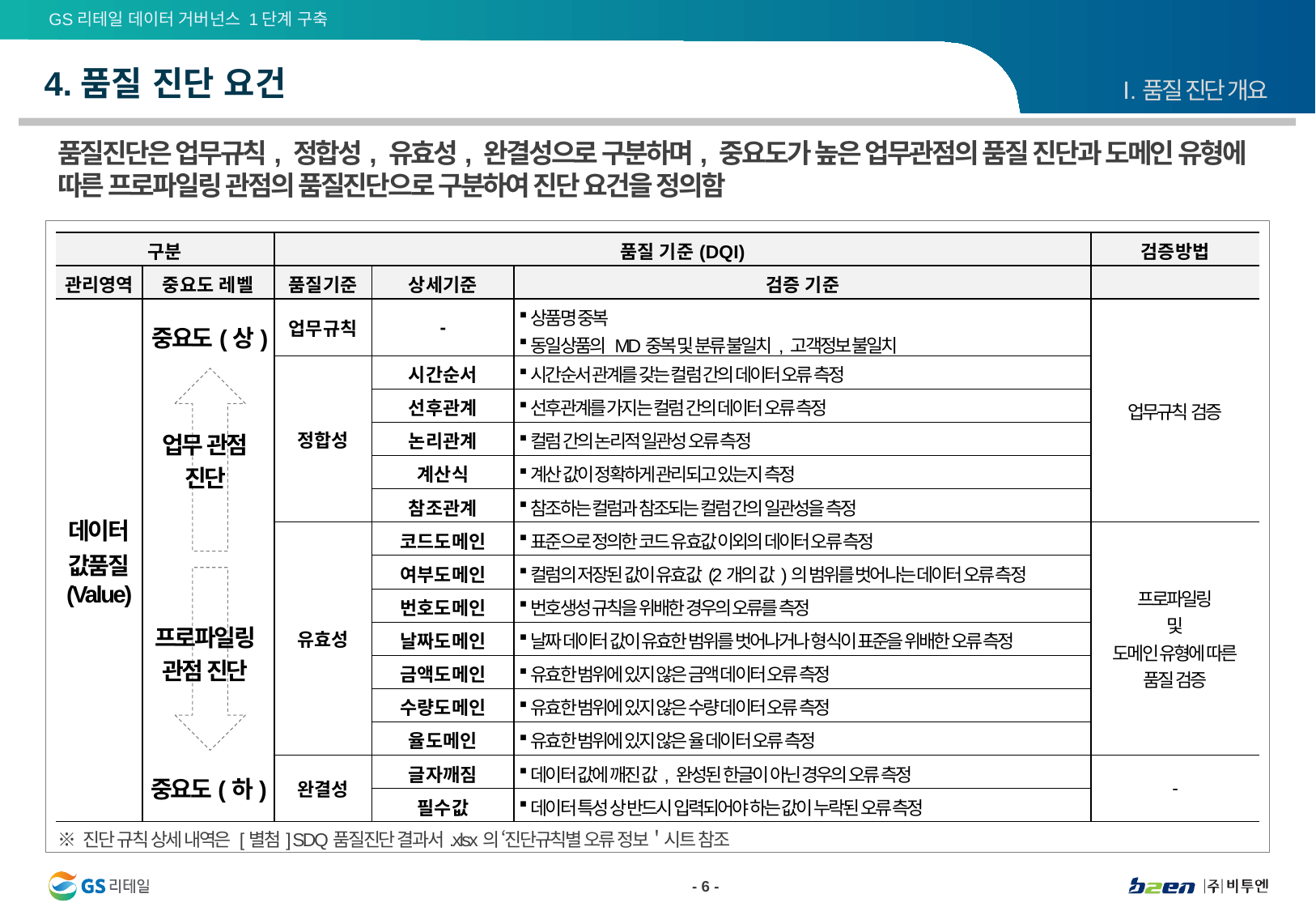

# 4.품질 진단 요건
Ⅰ.품질 진단 개요
품질진단은 업무규칙, 정합성, 유효성, 완결성으로 구분하며, 중요도가 높은 업무관점의 품질 진단과 도메인 유형에 따른 프로파일링 관점의 품질진단으로 구분하여 진단 요건을 정의함

| 구분 |  | 품질 기준(DQI) |  |  | 검증방법 |
| --- | --- | --- | --- | --- | --- |
| 관리영역 | 중요도 레벨 | 품질기준 | 상세기준 | 검증 기준 |  |
| 데이터 값품질 (Value) |  | 업무규칙 | - | 상품명 중복 동일상품의 MD중복 및 분류 불일치, 고객정보 불일치 | 업무규칙 검증 |
|  |  | 정합성 | 시간순서 | 시간순서 관계를 갖는 컬럼 간의 데이터 오류 측정 |  |
|  |  |  | 선후관계 | 선후관계를 가지는 컬럼 간의 데이터 오류 측정 |  |
|  |  |  | 논리관계 | 컬럼 간의 논리적 일관성 오류 측정 |  |
|  |  |  | 계산식 | 계산 값이 정확하게 관리되고 있는지 측정 |  |
|  |  |  | 참조관계 | 참조하는 컬럼과 참조되는 컬럼 간의 일관성을 측정 |  |
|  |  | 유효성 | 코드도메인 | 표준으로 정의한 코드 유효값 이외의 데이터 오류 측정 | 프로파일링 및 도메인 유형에 따른 품질 검증 |
|  |  |  | 여부도메인 | 컬럼의 저장된 값이 유효값(2개의 값)의 범위를 벗어나는 데이터 오류 측정 |  |
|  |  |  | 번호도메인 | 번호생성 규칙을 위배한 경우의 오류를 측정 |  |
|  |  |  | 날짜도메인 | 날짜 데이터 값이 유효한 범위를 벗어나거나 형식이 표준을 위배한 오류 측정 |  |
|  |  |  | 금액도메인 | 유효한 범위에 있지 않은 금액 데이터 오류 측정 |  |
|  |  |  | 수량도메인 | 유효한 범위에 있지 않은 수량 데이터 오류 측정 |  |
|  |  |  | 율도메인 | 유효한 범위에 있지 않은 율 데이터 오류 측정 |  |
|  |  | 완결성 | 글자깨짐 | 데이터 값에 깨진 값, 완성된 한글이 아닌 경우의 오류 측정 | - |
|  |  |  | 필수값 | 데이터 특성 상 반드시 입력되어야 하는 값이 누락된 오류 측정 |  |
중요도(상)

업무 관점
진단

프로파일링
관점 진단
중요도(하)
※ 진단 규칙 상세 내역은 [별첨] SDQ품질진단 결과서.xlsx의 ‘진단규칙별 오류 정보＇시트 참조